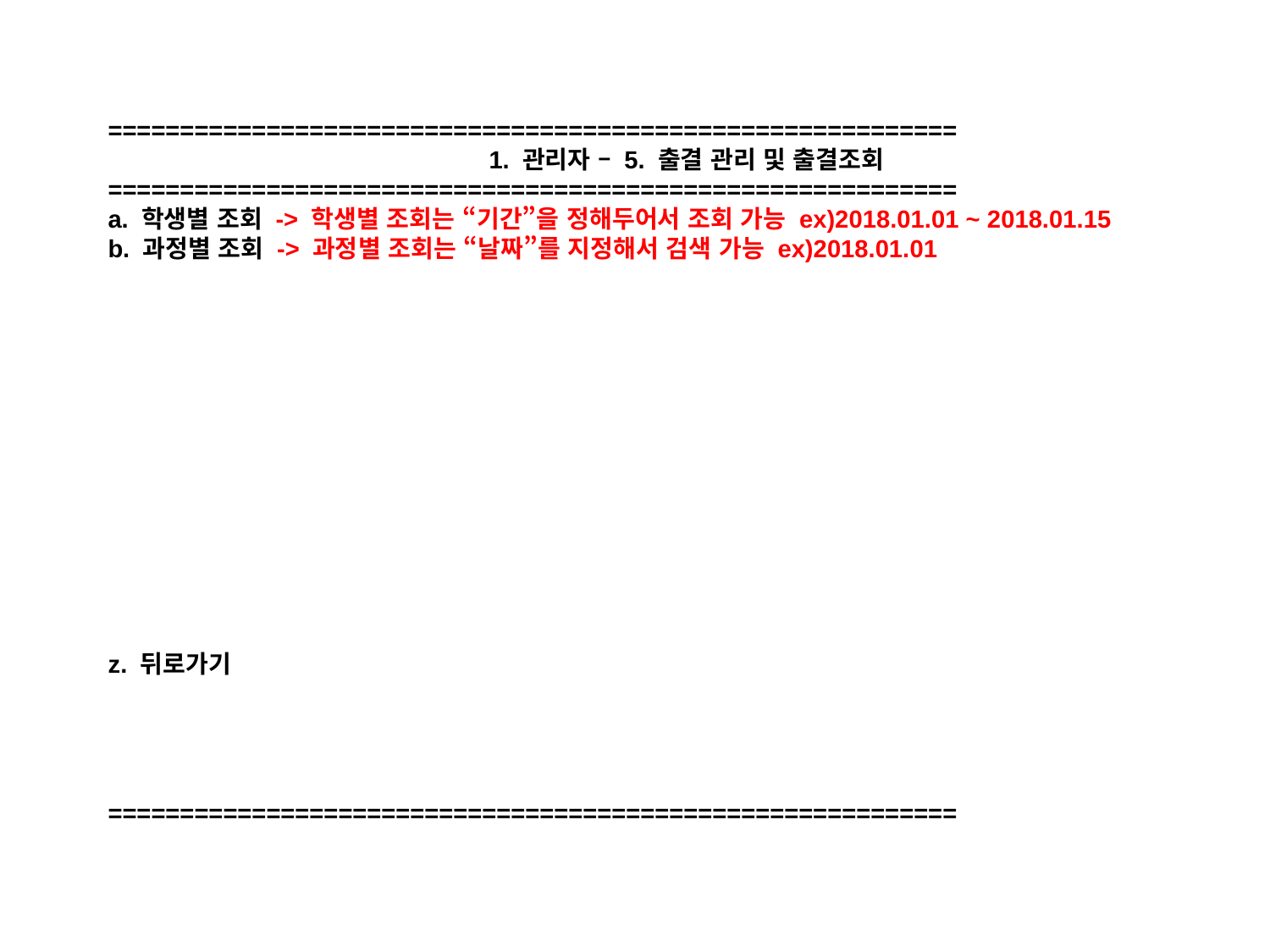

===========================================================
			1. 관리자 – 5. 출결 관리 및 출결조회
===========================================================
a. 학생별 조회 -> 학생별 조회는 “기간”을 정해두어서 조회 가능 ex)2018.01.01 ~ 2018.01.15
b. 과정별 조회 -> 과정별 조회는 “날짜”를 지정해서 검색 가능 ex)2018.01.01

z. 뒤로가기
===========================================================